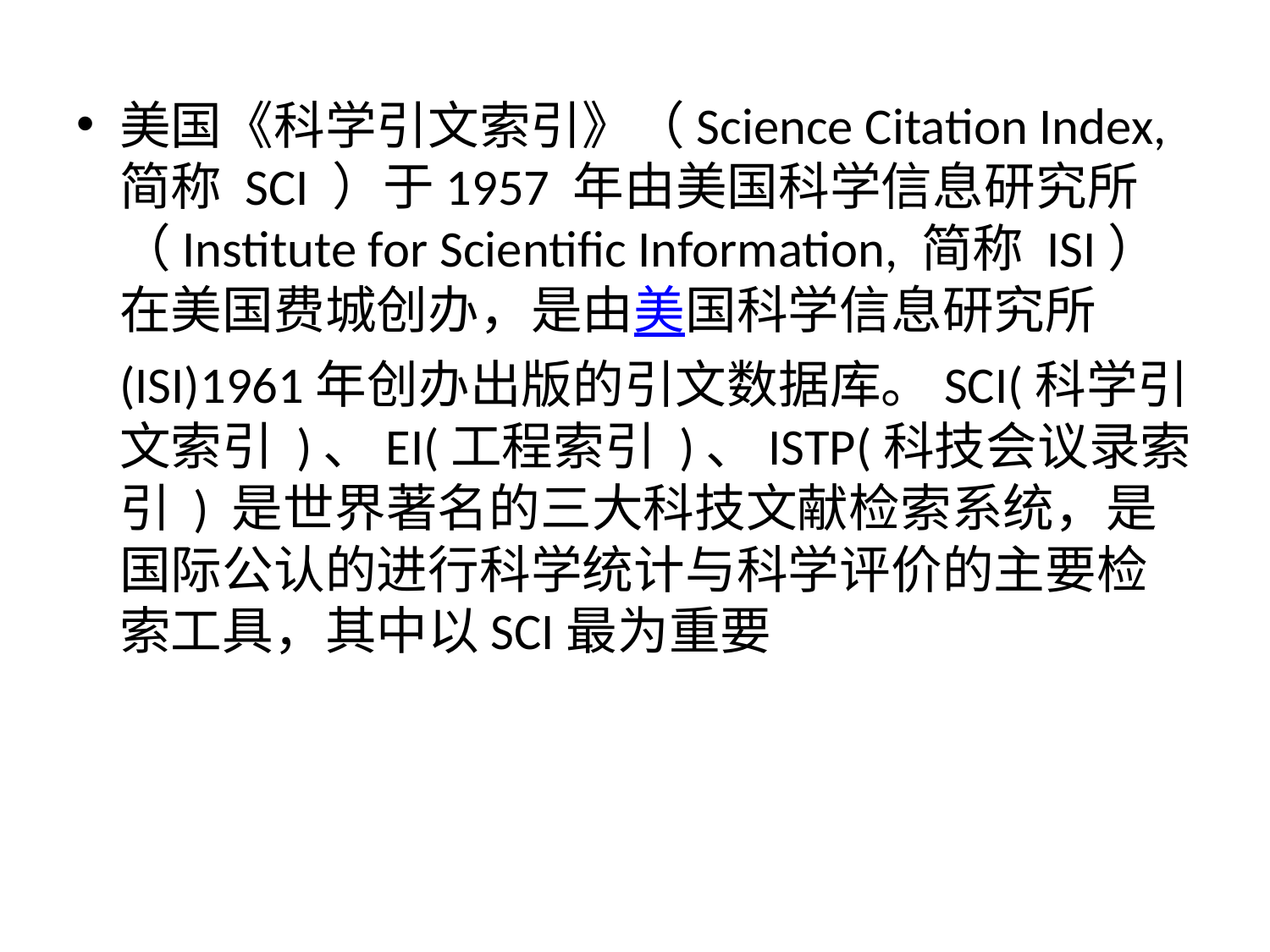

美国《科学引文索引》（Science Citation Index, 简称 SCI ）于1957 年由美国科学信息研究所（Institute for Scientific Information, 简称 ISI）在美国费城创办，是由美国科学信息研究所(ISI)1961年创办出版的引文数据库。SCI(科学引文索引 )、EI(工程索引 )、ISTP(科技会议录索引 ) 是世界著名的三大科技文献检索系统，是国际公认的进行科学统计与科学评价的主要检索工具，其中以SCI最为重要